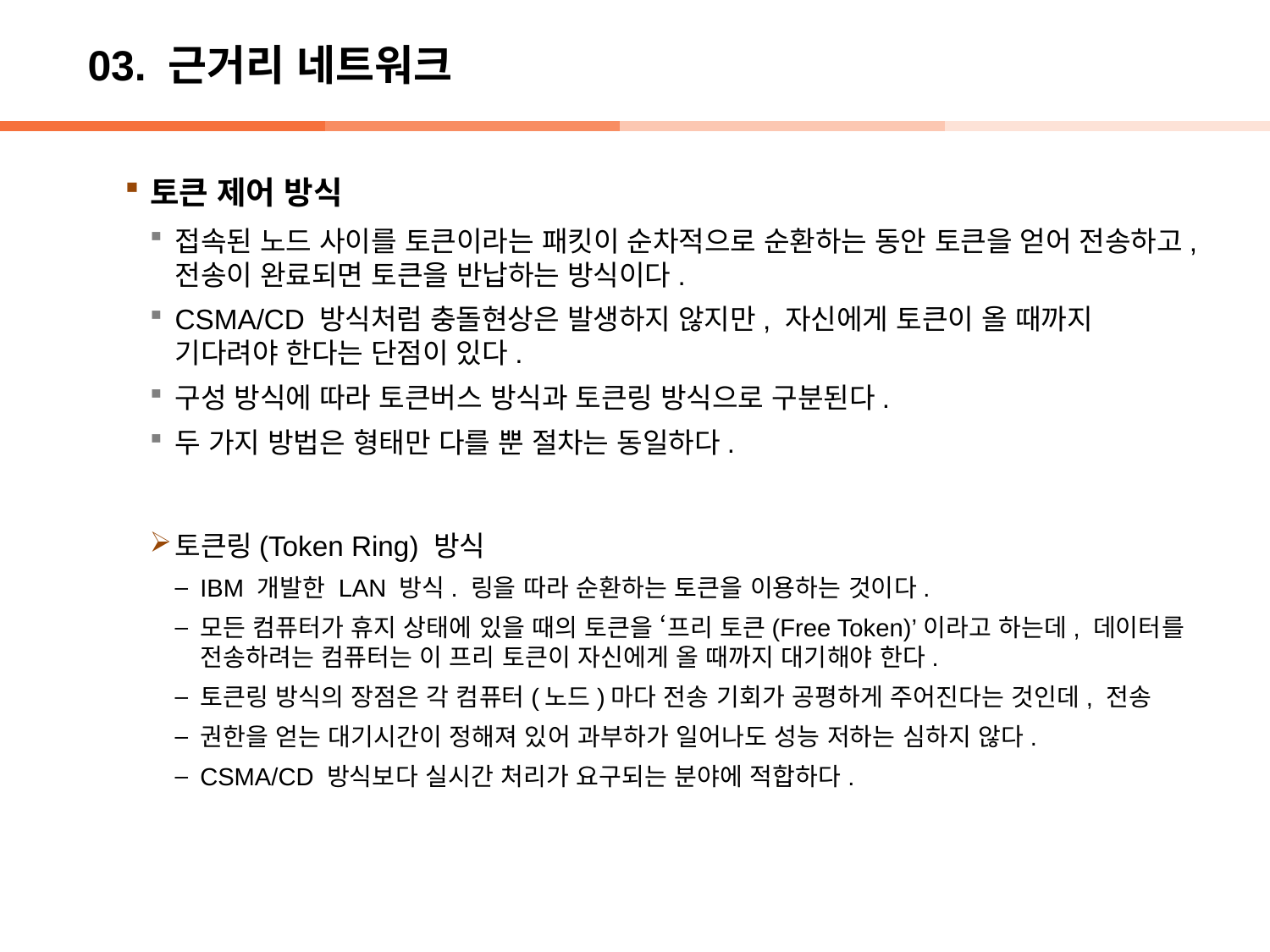

# 03. 근거리 네트워크
토큰 제어 방식
접속된 노드 사이를 토큰이라는 패킷이 순차적으로 순환하는 동안 토큰을 얻어 전송하고, 전송이 완료되면 토큰을 반납하는 방식이다.
CSMA/CD 방식처럼 충돌현상은 발생하지 않지만, 자신에게 토큰이 올 때까지 기다려야 한다는 단점이 있다.
구성 방식에 따라 토큰버스 방식과 토큰링 방식으로 구분된다.
두 가지 방법은 형태만 다를 뿐 절차는 동일하다.

토큰링(Token Ring) 방식
IBM 개발한 LAN 방식. 링을 따라 순환하는 토큰을 이용하는 것이다.
모든 컴퓨터가 휴지 상태에 있을 때의 토큰을 ‘프리 토큰(Free Token)’이라고 하는데, 데이터를 전송하려는 컴퓨터는 이 프리 토큰이 자신에게 올 때까지 대기해야 한다.
토큰링 방식의 장점은 각 컴퓨터(노드)마다 전송 기회가 공평하게 주어진다는 것인데, 전송
권한을 얻는 대기시간이 정해져 있어 과부하가 일어나도 성능 저하는 심하지 않다.
CSMA/CD 방식보다 실시간 처리가 요구되는 분야에 적합하다.